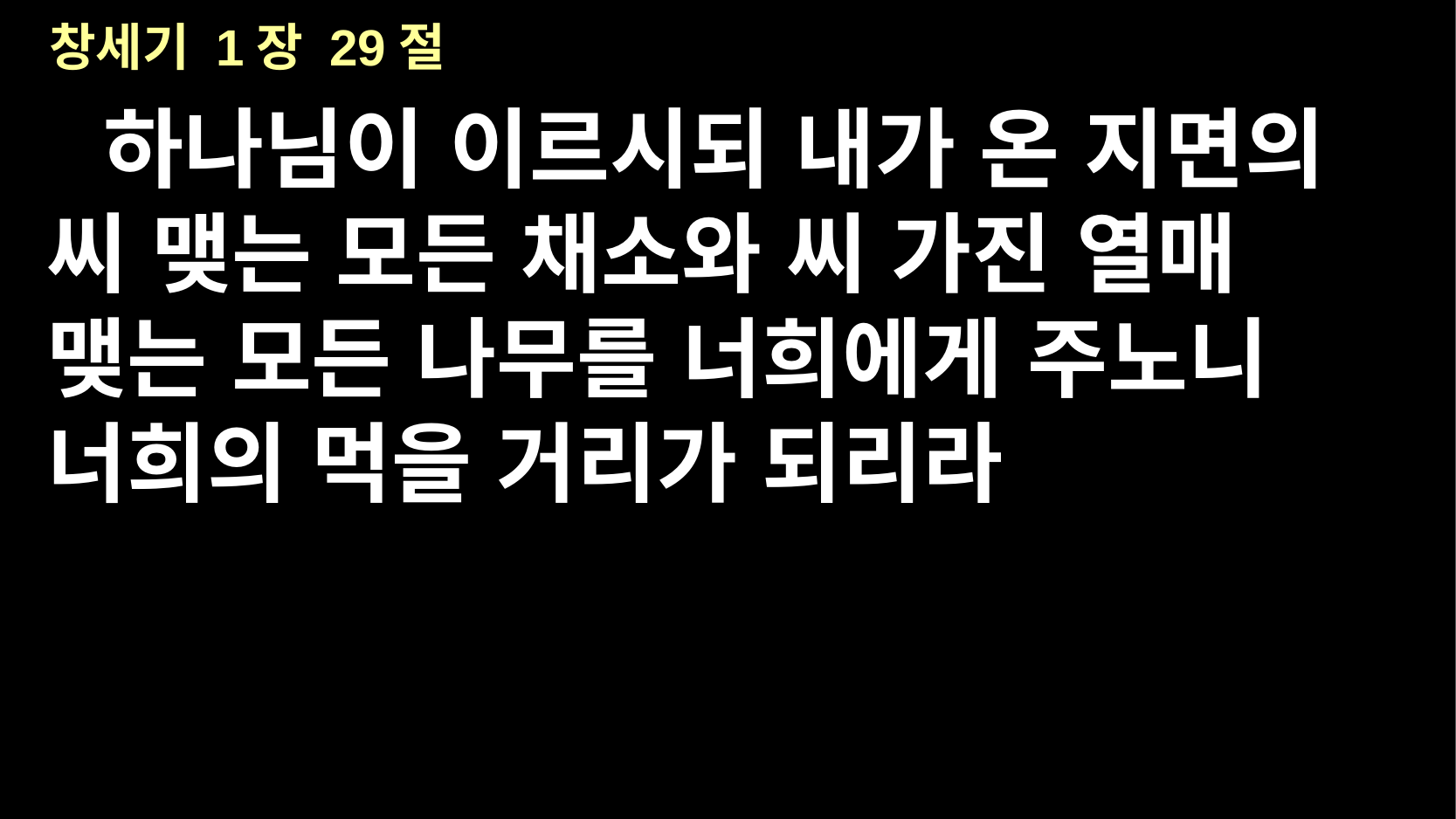

# 창세기 1장 29절
하나님이 이르시되 내가 온 지면의 씨 맺는 모든 채소와 씨 가진 열매 맺는 모든 나무를 너희에게 주노니 너희의 먹을 거리가 되리라